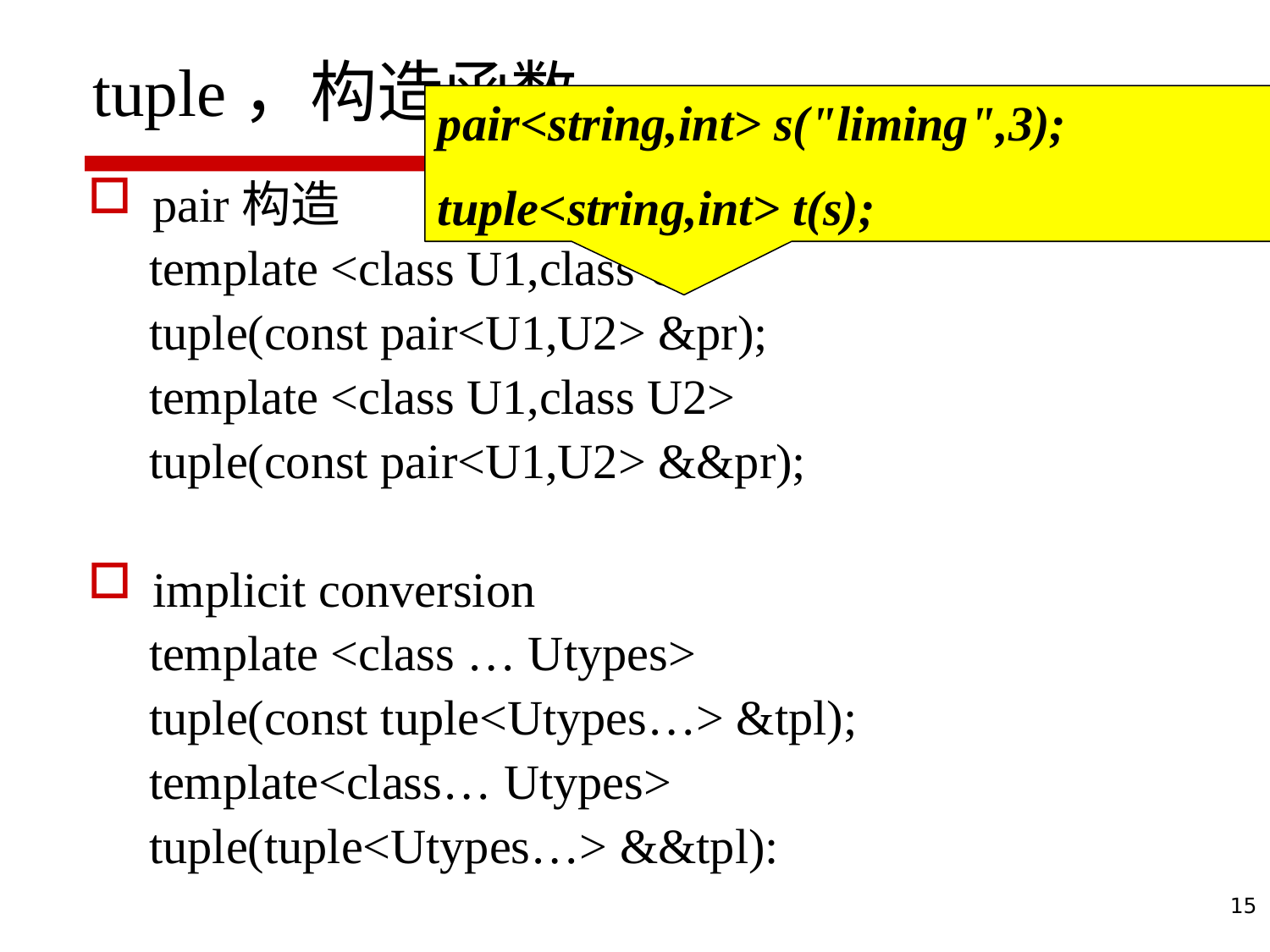

# tuple，构造函数
pair<string,int> s("liming",3);
tuple<string,int> t(s);
pair构造
     template <class U1,class U2>
     tuple(const pair<U1,U2> &pr);
     template <class U1,class U2>
     tuple(const pair<U1,U2> &&pr);

implicit conversion
     template <class … Utypes>
     tuple(const tuple<Utypes…> &tpl);
     template<class… Utypes>
     tuple(tuple<Utypes…> &&tpl):

15